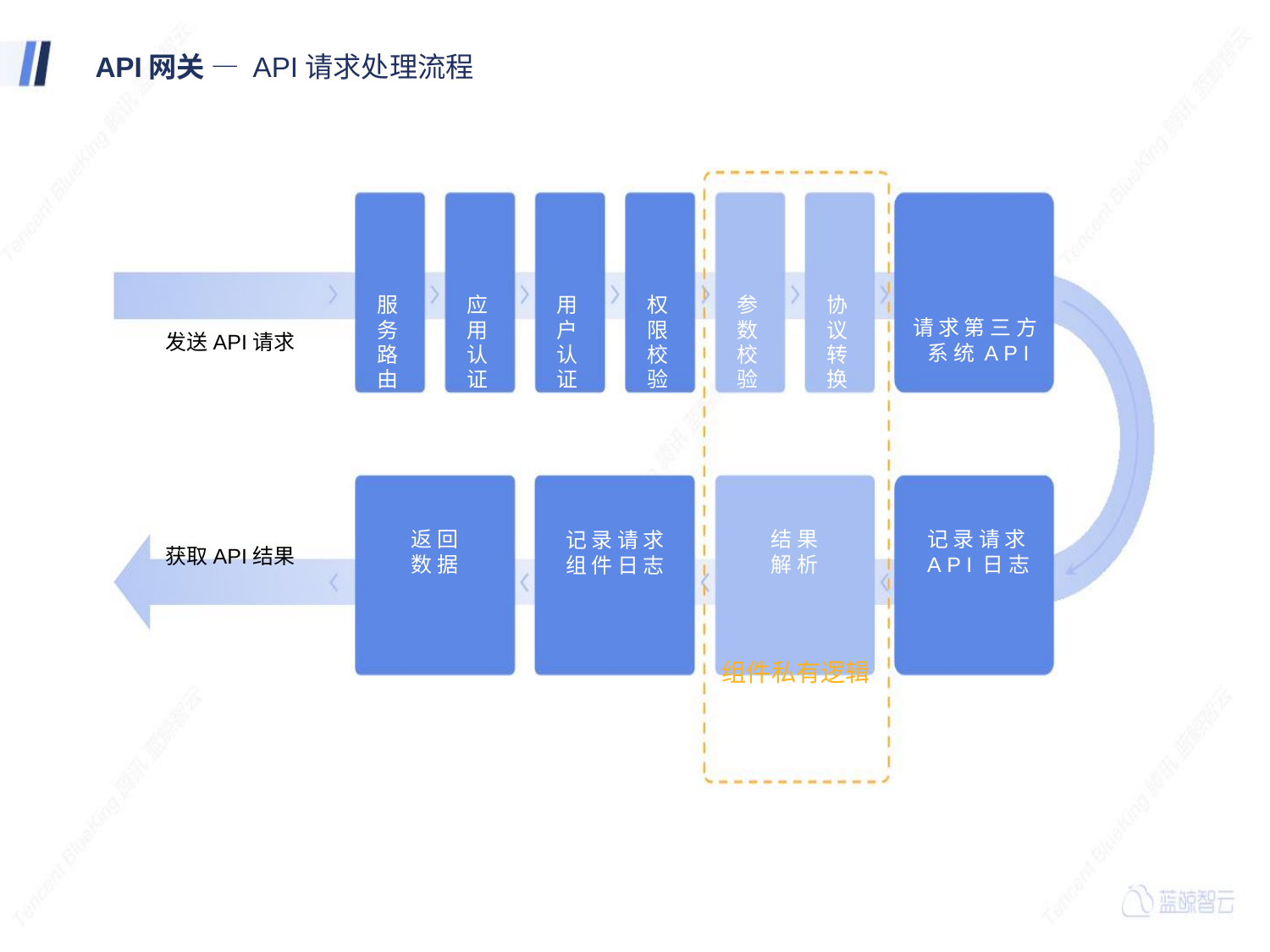

API网关 — API请求处理流程
服
务
路
由
应
用
认
证
用
户
认
证
权
限
校
验
参
数
校
验
协
议
转
换
请 求 第 三 方
发送API请求
获取API结果
系 统 A P I
返 回
数 据
结 果
解 析
记 录 请 求
A P I 日 志
记 录 请 求
组 件 日 志
组件私有逻辑